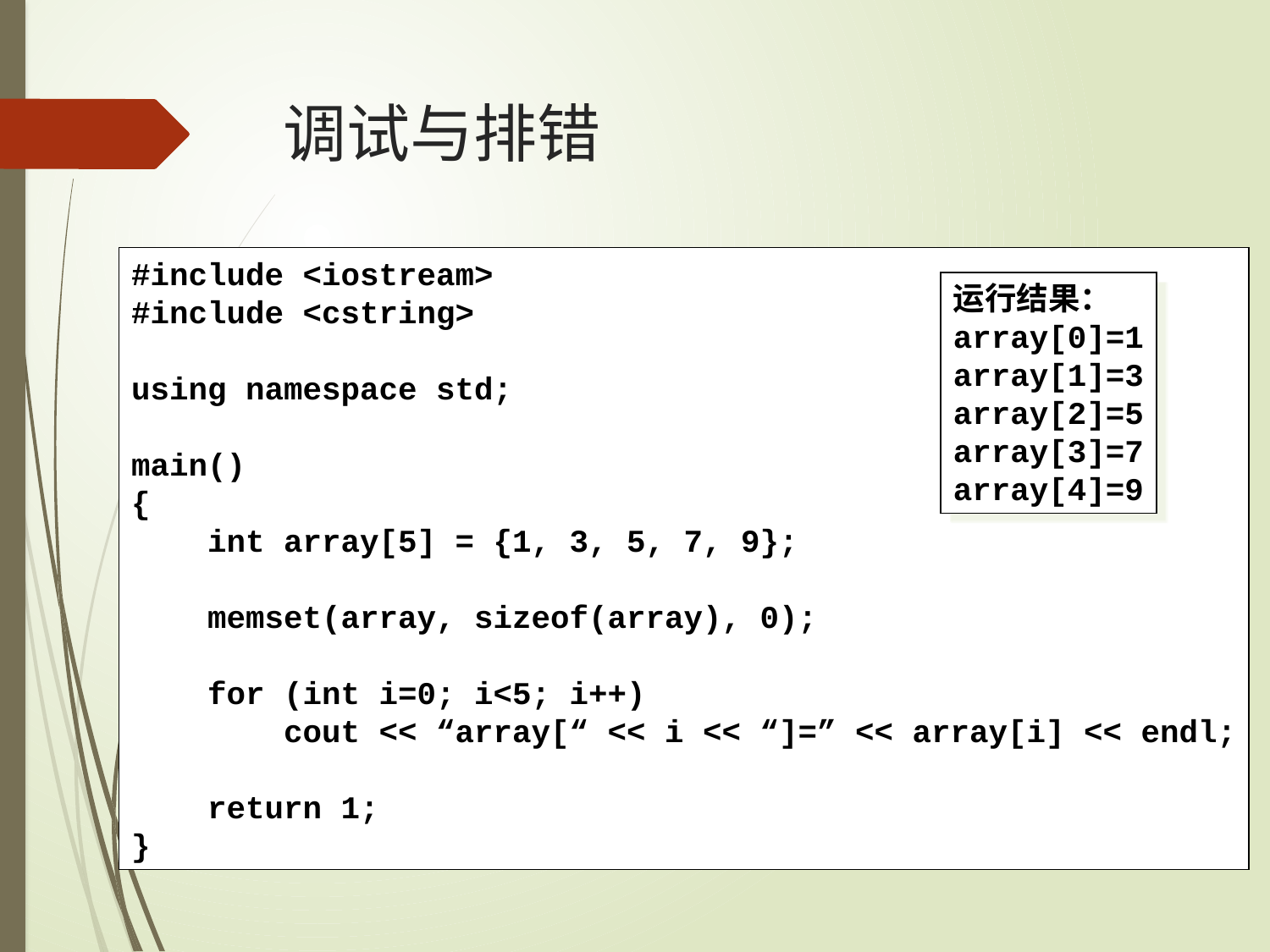

# 调试与排错
#include <iostream>
#include <cstring>

using namespace std;

main()
{
    int array[5] = {1, 3, 5, 7, 9};

    memset(array, sizeof(array), 0);

    for (int i=0; i<5; i++)
        cout << “array[“ << i << “]=” << array[i] << endl;

    return 1;
}
运行结果：
array[0]=1
array[1]=3
array[2]=5
array[3]=7
array[4]=9